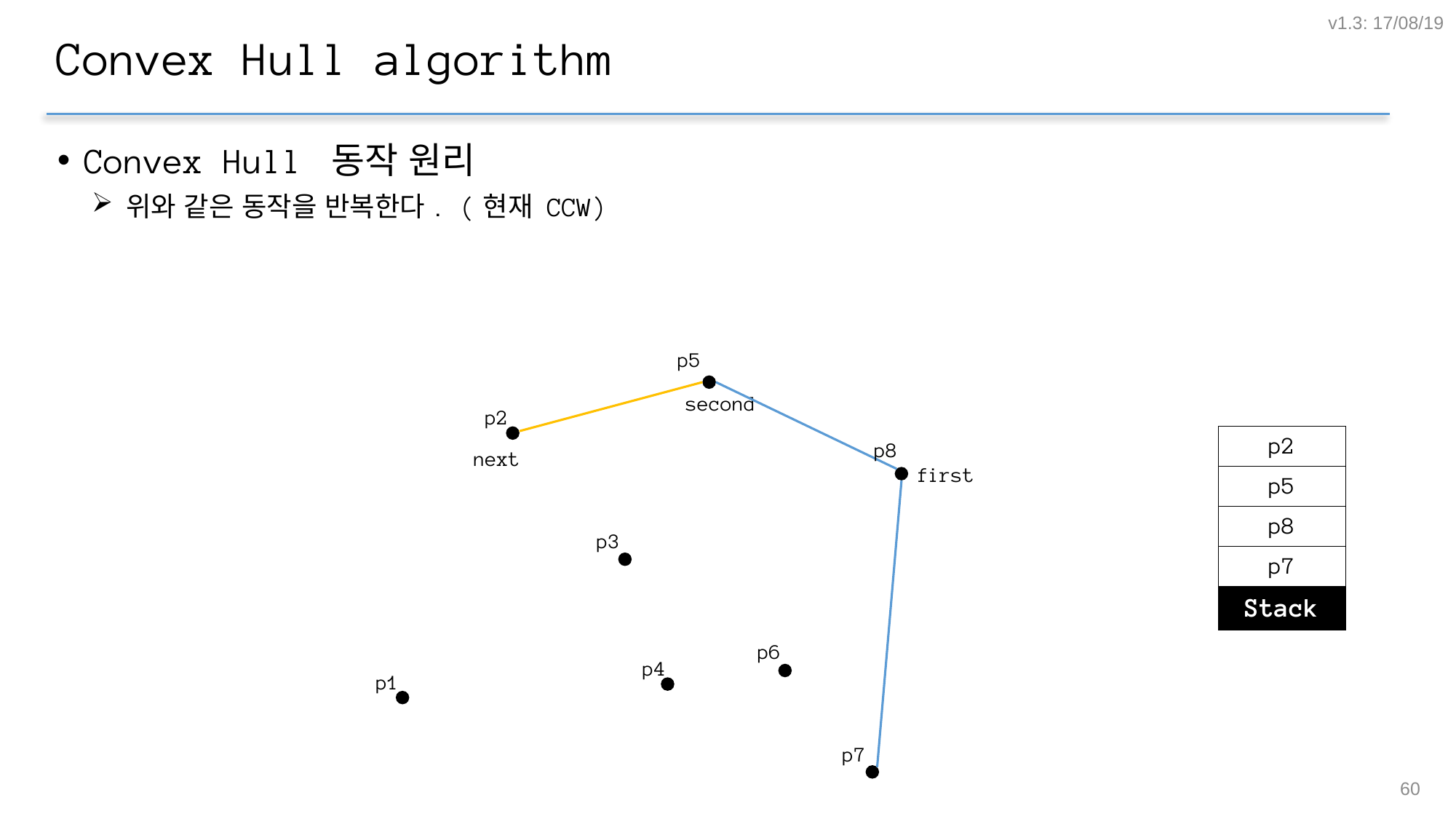

v1.3: 17/08/19
# Convex Hull algorithm
Convex Hull 동작 원리
위와 같은 동작을 반복한다. (현재 CCW)
p5

second
p2

| p2 |
| --- |
| p5 |
| p8 |
| p7 |
| Stack |
p8
next
first

p3

p6
p4
p1

p7

60